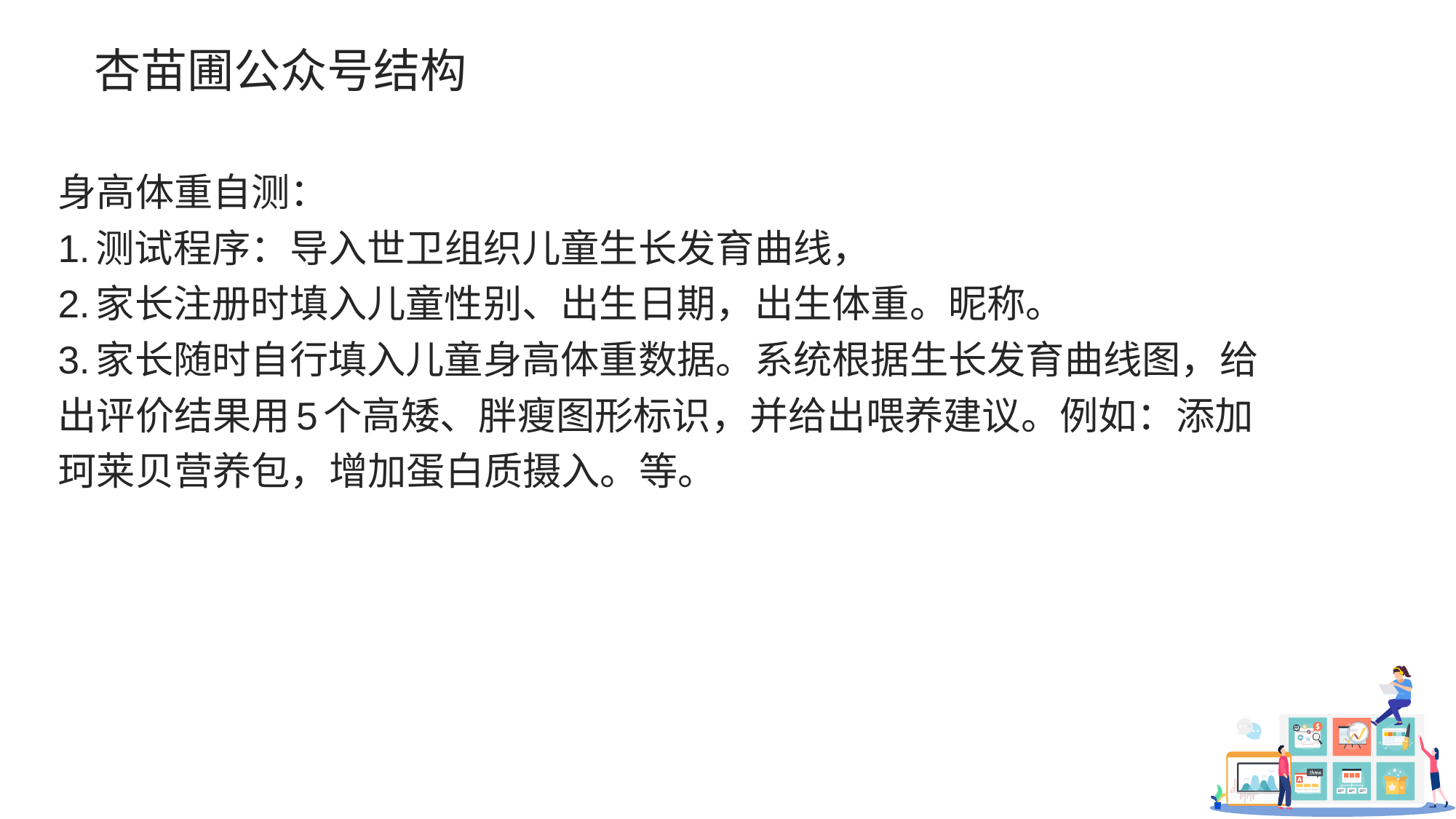

# 杏苗圃公众号结构
身高体重自测：
1.测试程序：导入世卫组织儿童生长发育曲线，
2.家长注册时填入儿童性别、出生日期，出生体重。昵称。
3.家长随时自行填入儿童身高体重数据。系统根据生长发育曲线图，给出评价结果用5个高矮、胖瘦图形标识，并给出喂养建议。例如：添加珂莱贝营养包，增加蛋白质摄入。等。